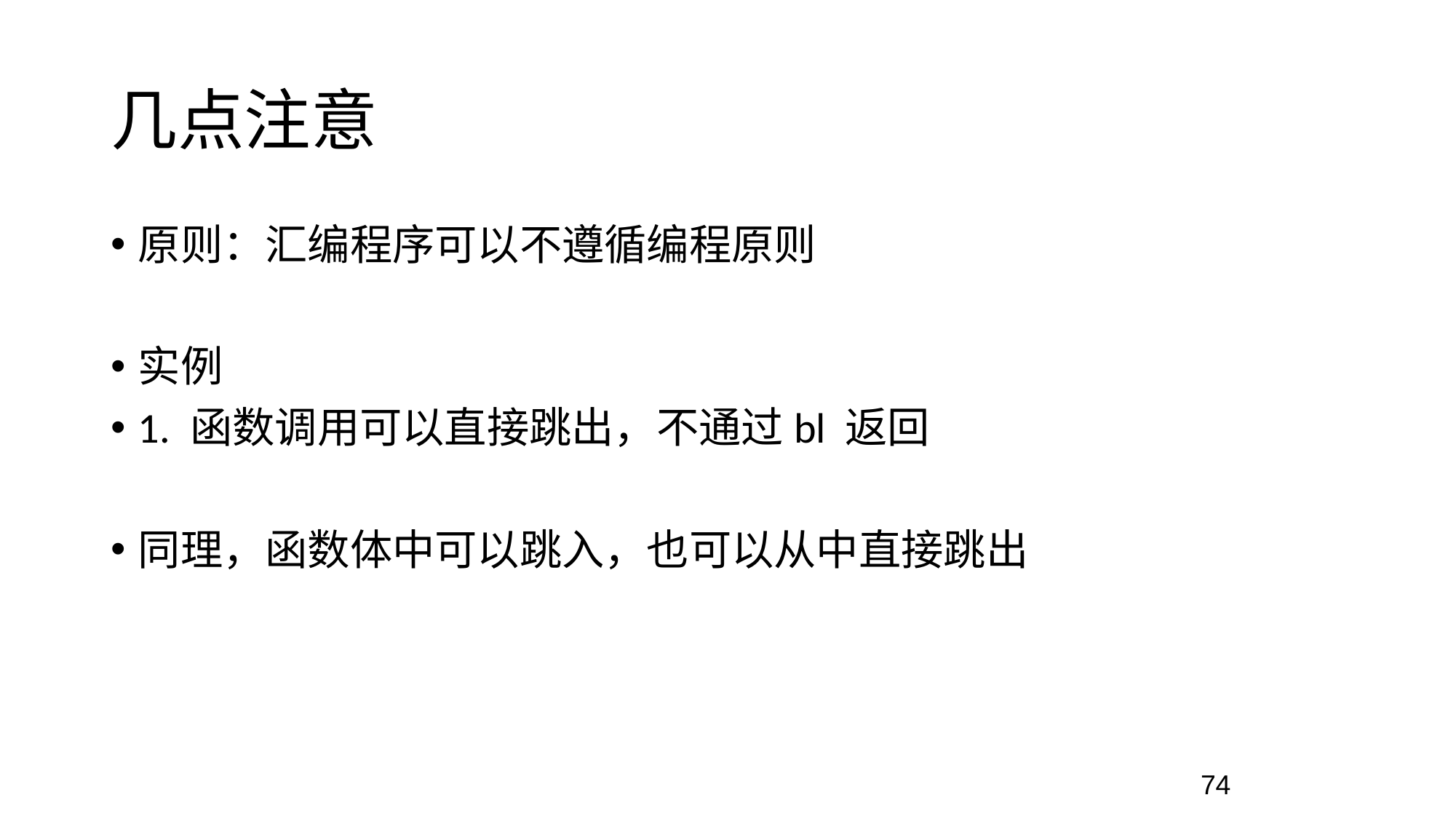

几点注意
原则：汇编程序可以不遵循编程原则

实例
1. 函数调用可以直接跳出，不通过bl 返回

同理，函数体中可以跳入，也可以从中直接跳出
74